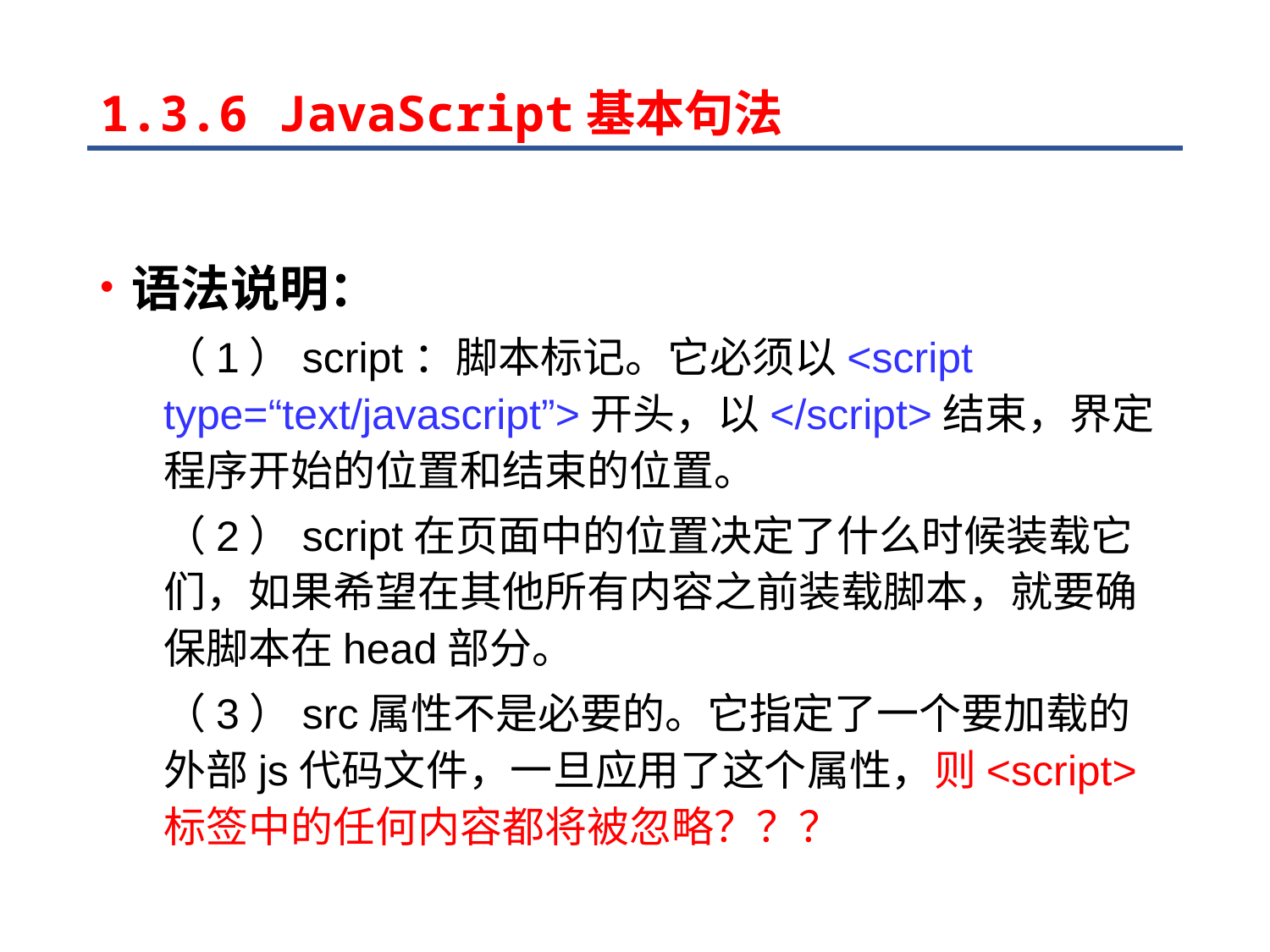

# 1.3.6 JavaScript基本句法
语法说明：
（1）script：脚本标记。它必须以<script type=“text/javascript”>开头，以</script>结束，界定程序开始的位置和结束的位置。
（2）script在页面中的位置决定了什么时候装载它们，如果希望在其他所有内容之前装载脚本，就要确保脚本在head部分。
（3）src属性不是必要的。它指定了一个要加载的外部js代码文件，一旦应用了这个属性，则<script>标签中的任何内容都将被忽略？？？